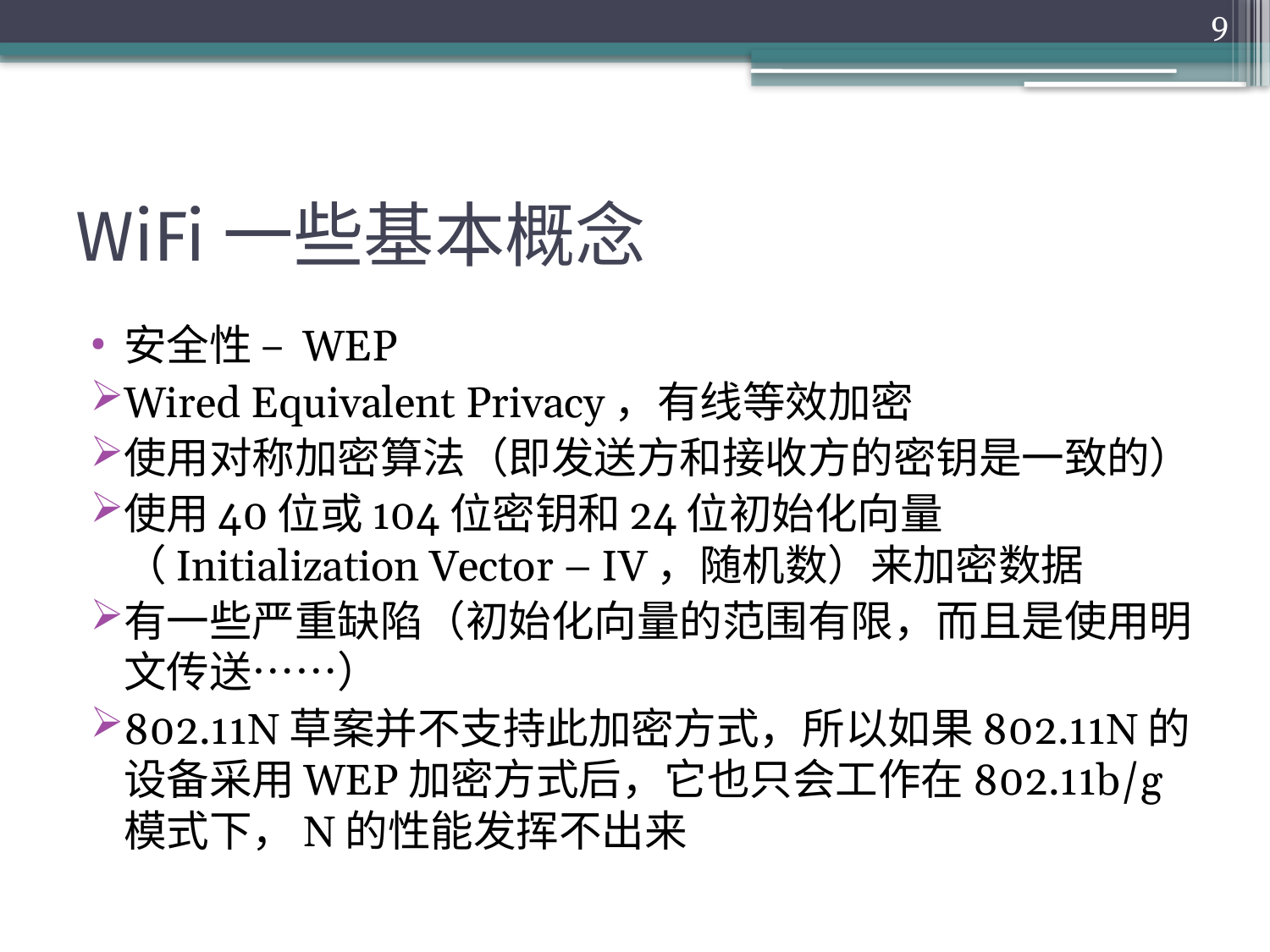

9
# WiFi一些基本概念
安全性 – WEP
Wired Equivalent Privacy，有线等效加密
使用对称加密算法（即发送方和接收方的密钥是一致的）
使用40位或104位密钥和24位初始化向量（Initialization Vector – IV，随机数）来加密数据
有一些严重缺陷（初始化向量的范围有限，而且是使用明文传送……）
802.11N草案并不支持此加密方式，所以如果802.11N的设备采用WEP加密方式后，它也只会工作在802.11b/g模式下，N的性能发挥不出来